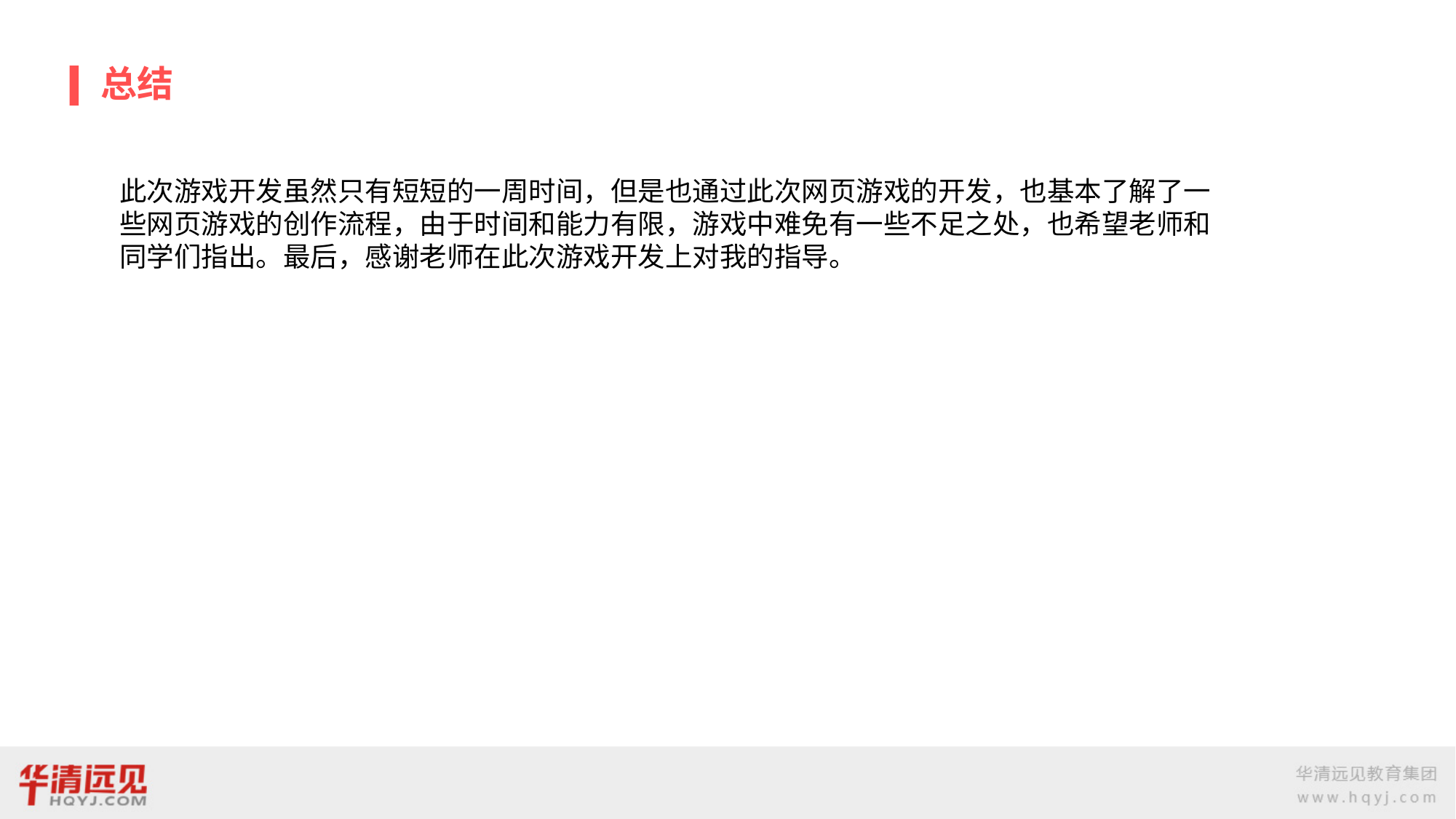

# 总结
此次游戏开发虽然只有短短的一周时间，但是也通过此次网页游戏的开发，也基本了解了一些网页游戏的创作流程，由于时间和能力有限，游戏中难免有一些不足之处，也希望老师和同学们指出。最后，感谢老师在此次游戏开发上对我的指导。